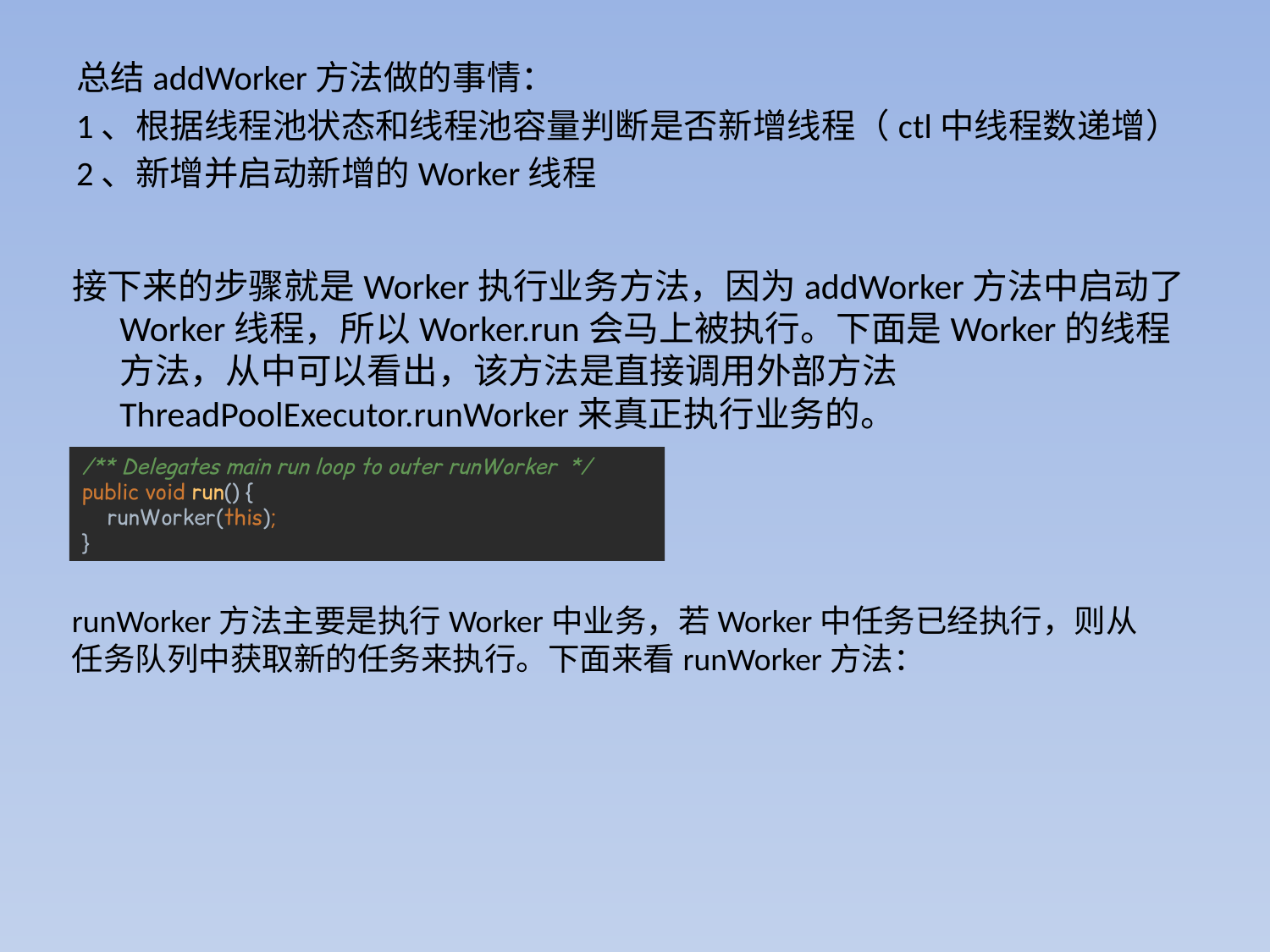

总结addWorker方法做的事情：
1、根据线程池状态和线程池容量判断是否新增线程（ctl中线程数递增）
2、新增并启动新增的Worker线程
接下来的步骤就是Worker执行业务方法，因为addWorker方法中启动了Worker线程，所以Worker.run会马上被执行。下面是Worker的线程方法，从中可以看出，该方法是直接调用外部方法ThreadPoolExecutor.runWorker来真正执行业务的。
/** Delegates main run loop to outer runWorker  */
public void run() {
    runWorker(this);
}
runWorker方法主要是执行Worker中业务，若Worker中任务已经执行，则从任务队列中获取新的任务来执行。下面来看runWorker方法：